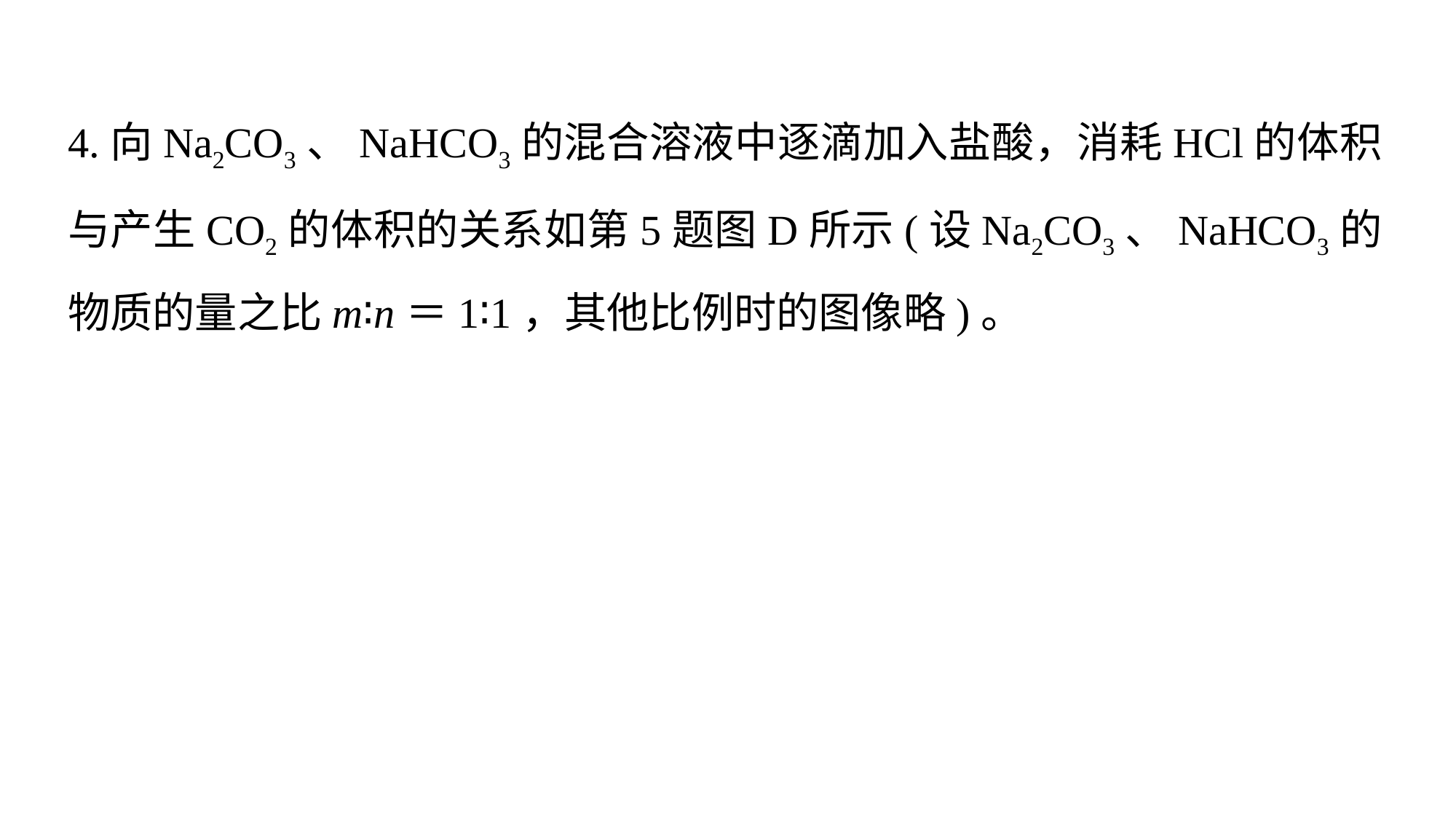

4.向Na2CO3、NaHCO3的混合溶液中逐滴加入盐酸，消耗HCl的体积与产生CO2的体积的关系如第5题图D所示(设Na2CO3、NaHCO3的物质的量之比m∶n＝1∶1，其他比例时的图像略)。